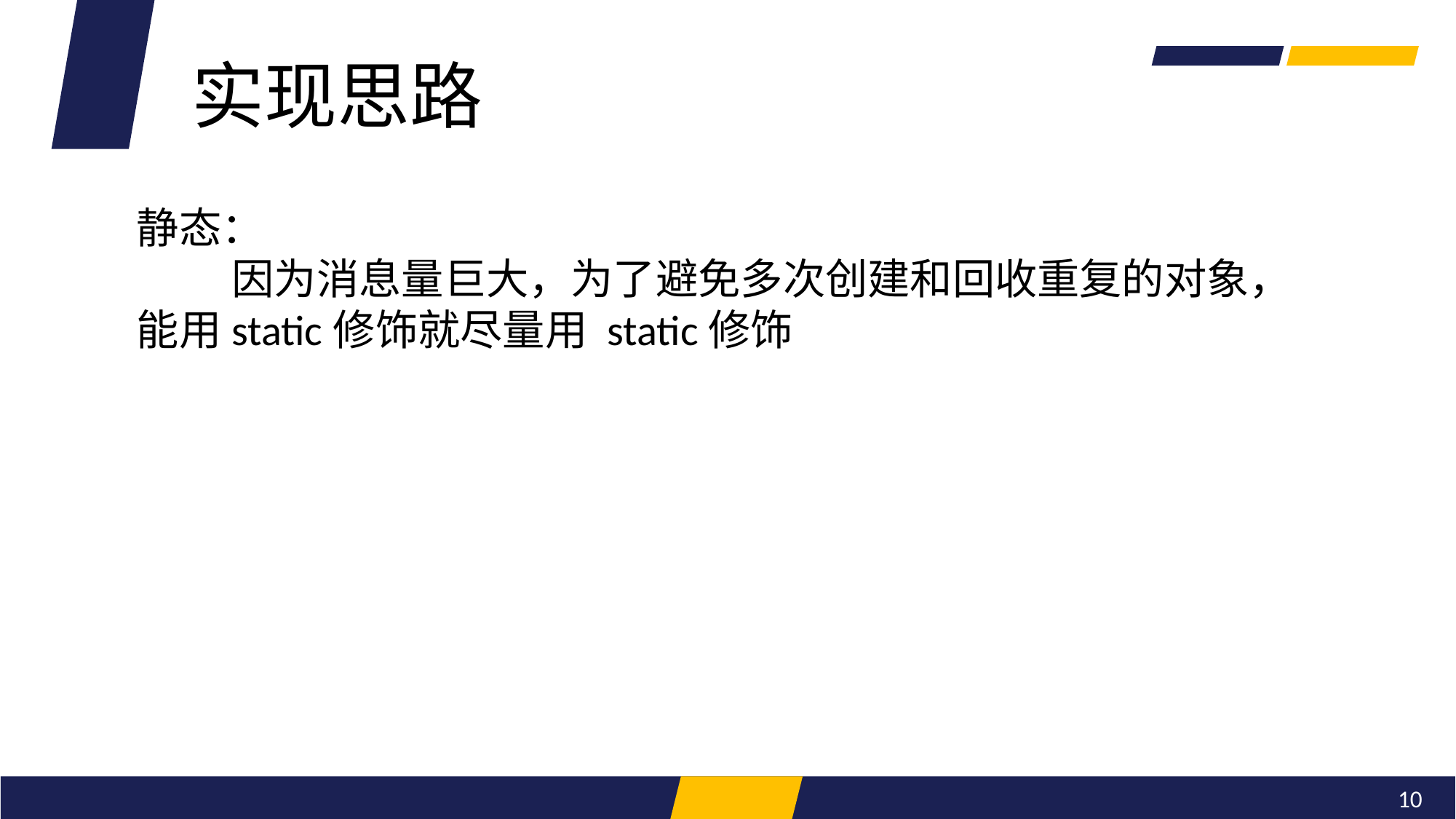

实现思路

静态：
         因为消息量巨大，为了避免多次创建和回收重复的对象，能用static修饰就尽量用 static修饰
10